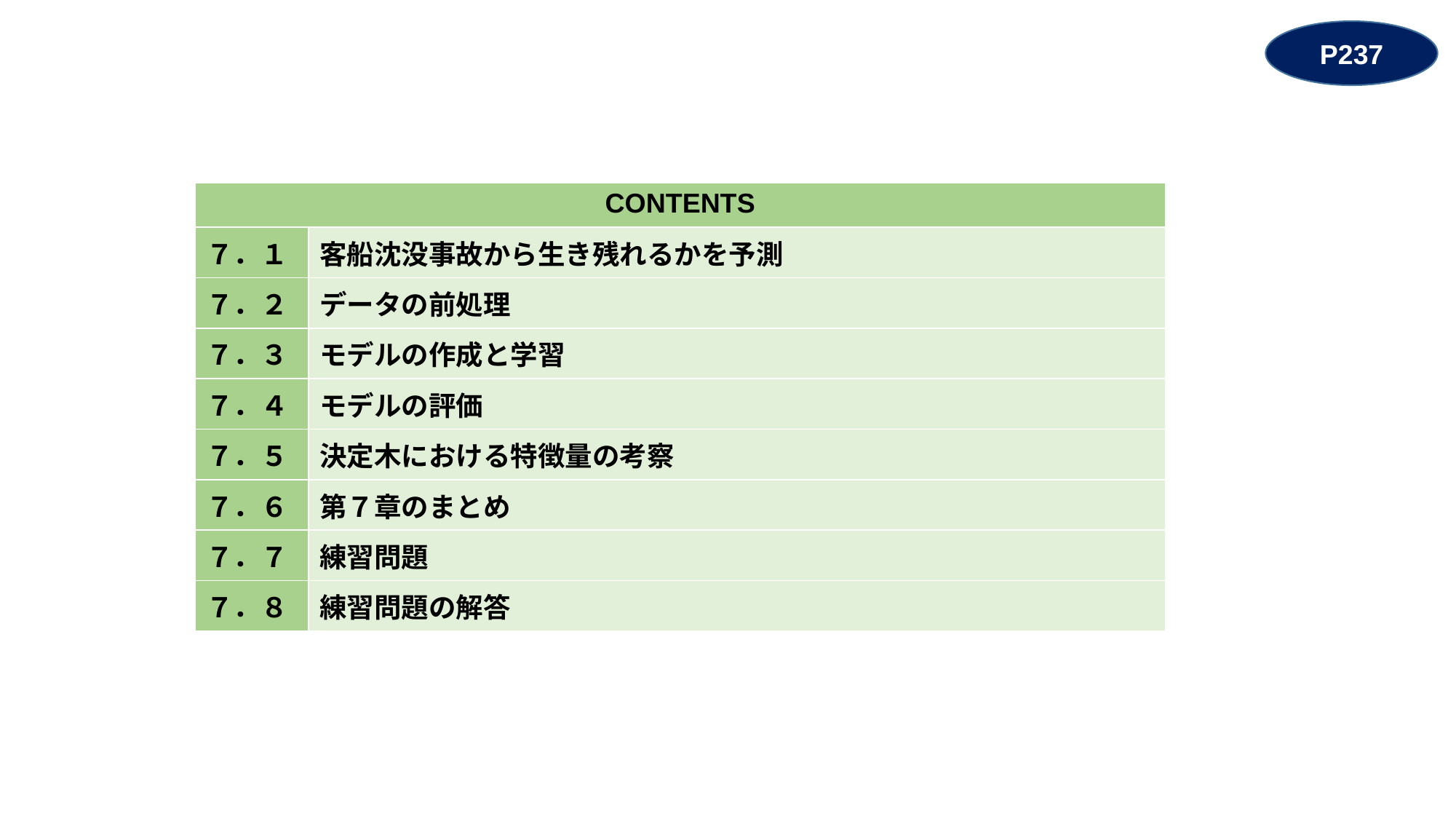

P237
| CONTENTS |  |
| --- | --- |
| ７．１ | 客船沈没事故から生き残れるかを予測 |
| ７．２ | データの前処理 |
| ７．３ | モデルの作成と学習 |
| ７．４ | モデルの評価 |
| ７．５ | 決定木における特徴量の考察 |
| ７．６ | 第７章のまとめ |
| ７．７ | 練習問題 |
| ７．８ | 練習問題の解答 |